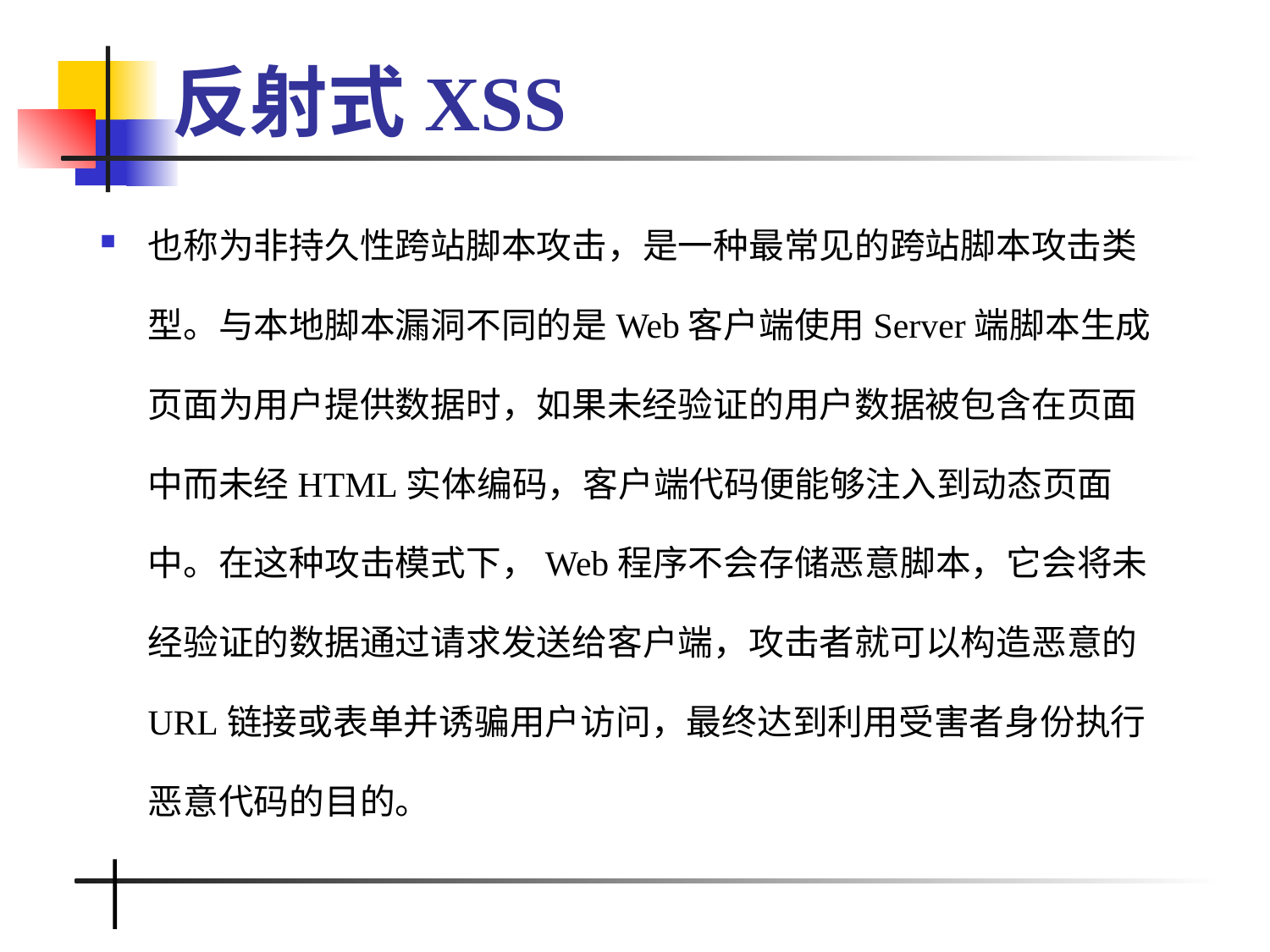

# 反射式XSS
也称为非持久性跨站脚本攻击，是一种最常见的跨站脚本攻击类型。与本地脚本漏洞不同的是Web客户端使用Server端脚本生成页面为用户提供数据时，如果未经验证的用户数据被包含在页面中而未经HTML实体编码，客户端代码便能够注入到动态页面中。在这种攻击模式下，Web程序不会存储恶意脚本，它会将未经验证的数据通过请求发送给客户端，攻击者就可以构造恶意的URL链接或表单并诱骗用户访问，最终达到利用受害者身份执行恶意代码的目的。